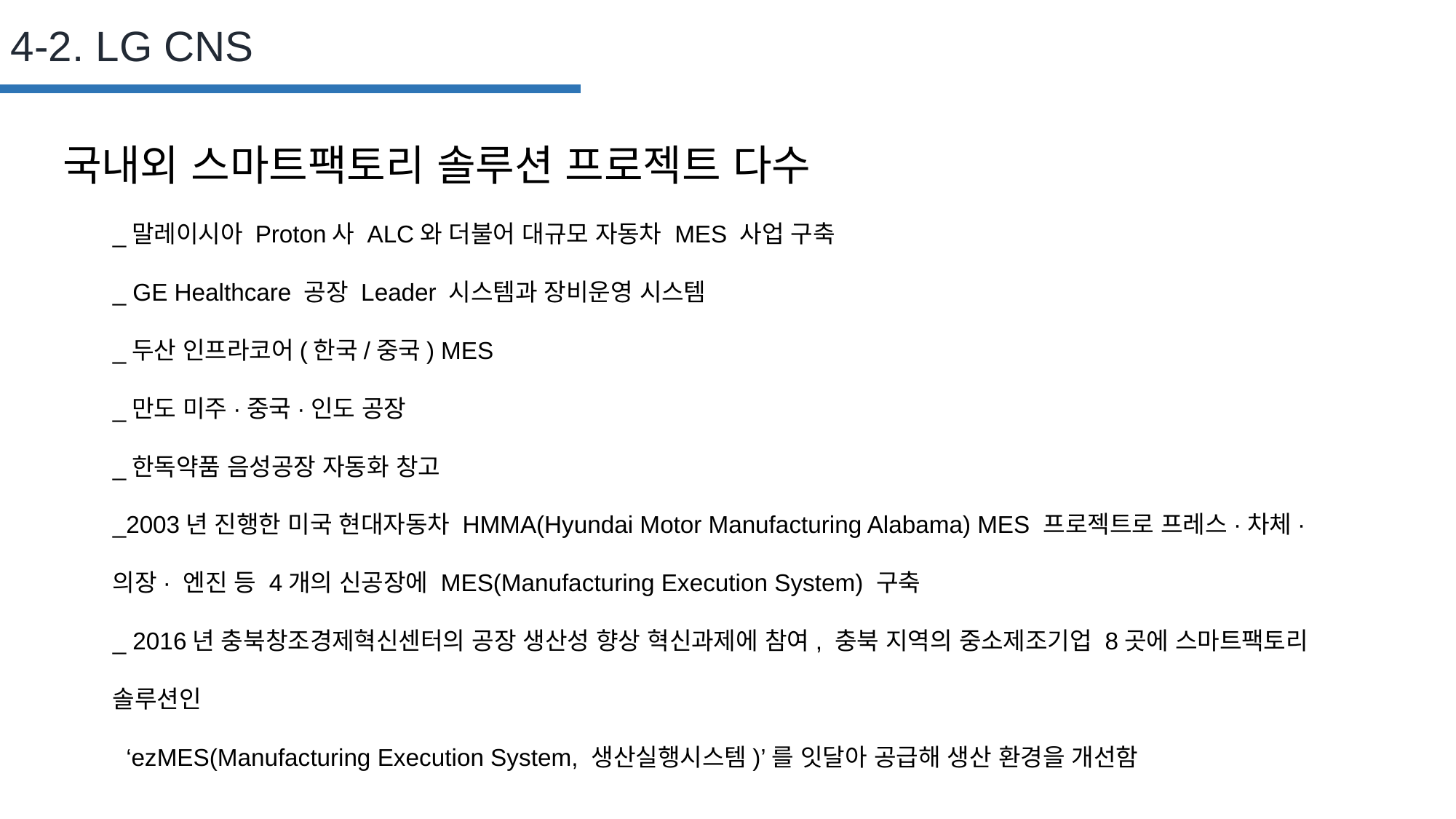

4-2. LG CNS
국내외 스마트팩토리 솔루션 프로젝트 다수
_말레이시아 Proton사 ALC와 더불어 대규모 자동차 MES 사업 구축
_ GE Healthcare 공장 Leader 시스템과 장비운영 시스템
_두산 인프라코어(한국/중국) MES
_만도 미주·중국·인도 공장
_한독약품 음성공장 자동화 창고
_2003년 진행한 미국 현대자동차 HMMA(Hyundai Motor Manufacturing Alabama) MES 프로젝트로 프레스·차체·의장· 엔진 등 4개의 신공장에 MES(Manufacturing Execution System) 구축
_ 2016년 충북창조경제혁신센터의 공장 생산성 향상 혁신과제에 참여, 충북 지역의 중소제조기업 8곳에 스마트팩토리 솔루션인
  ‘ezMES(Manufacturing Execution System, 생산실행시스템)’를 잇달아 공급해 생산 환경을 개선함